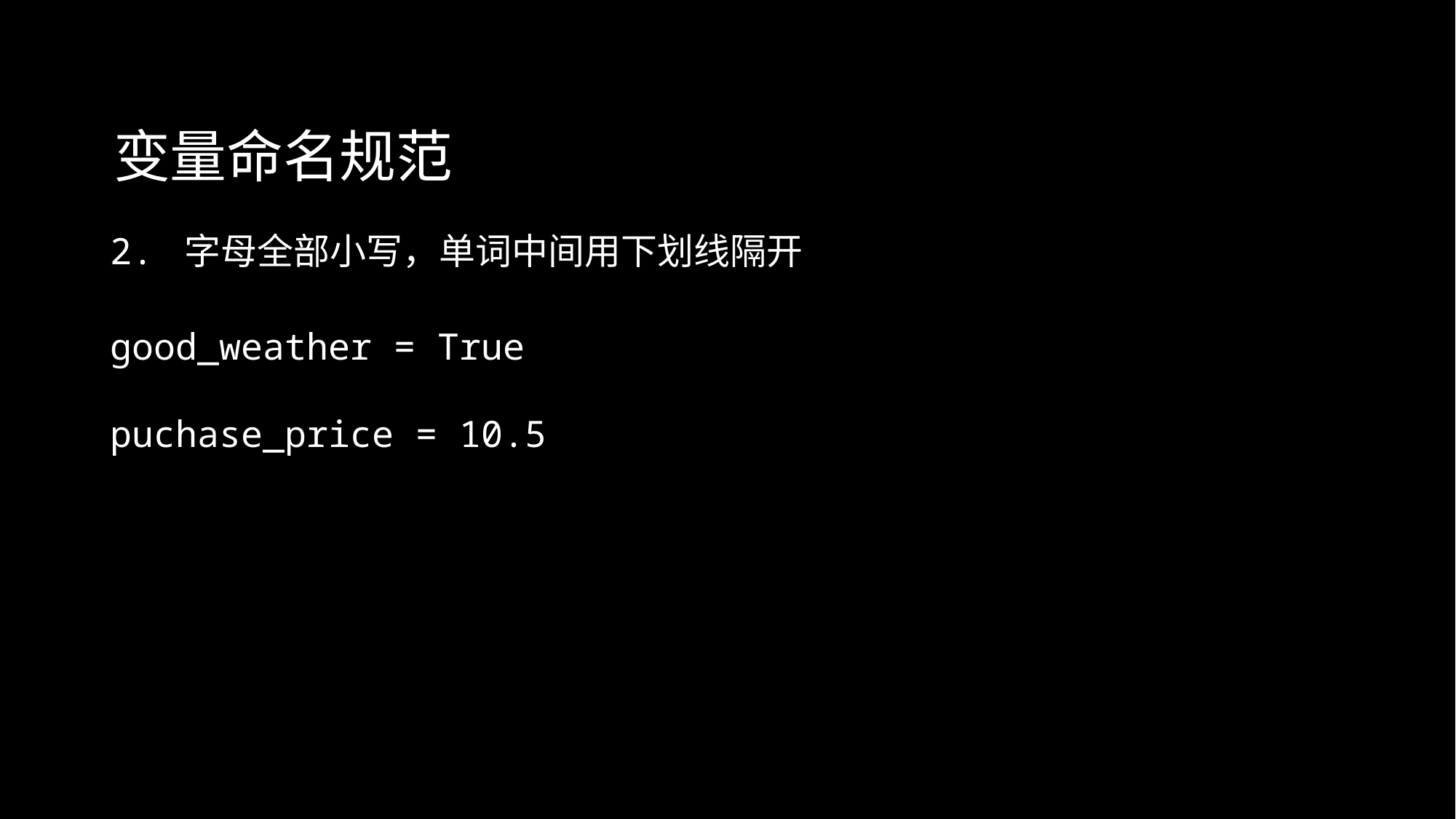

变量命名规范
2. 字母全部小写，单词中间用下划线隔开
good_weather = True

puchase_price = 10.5